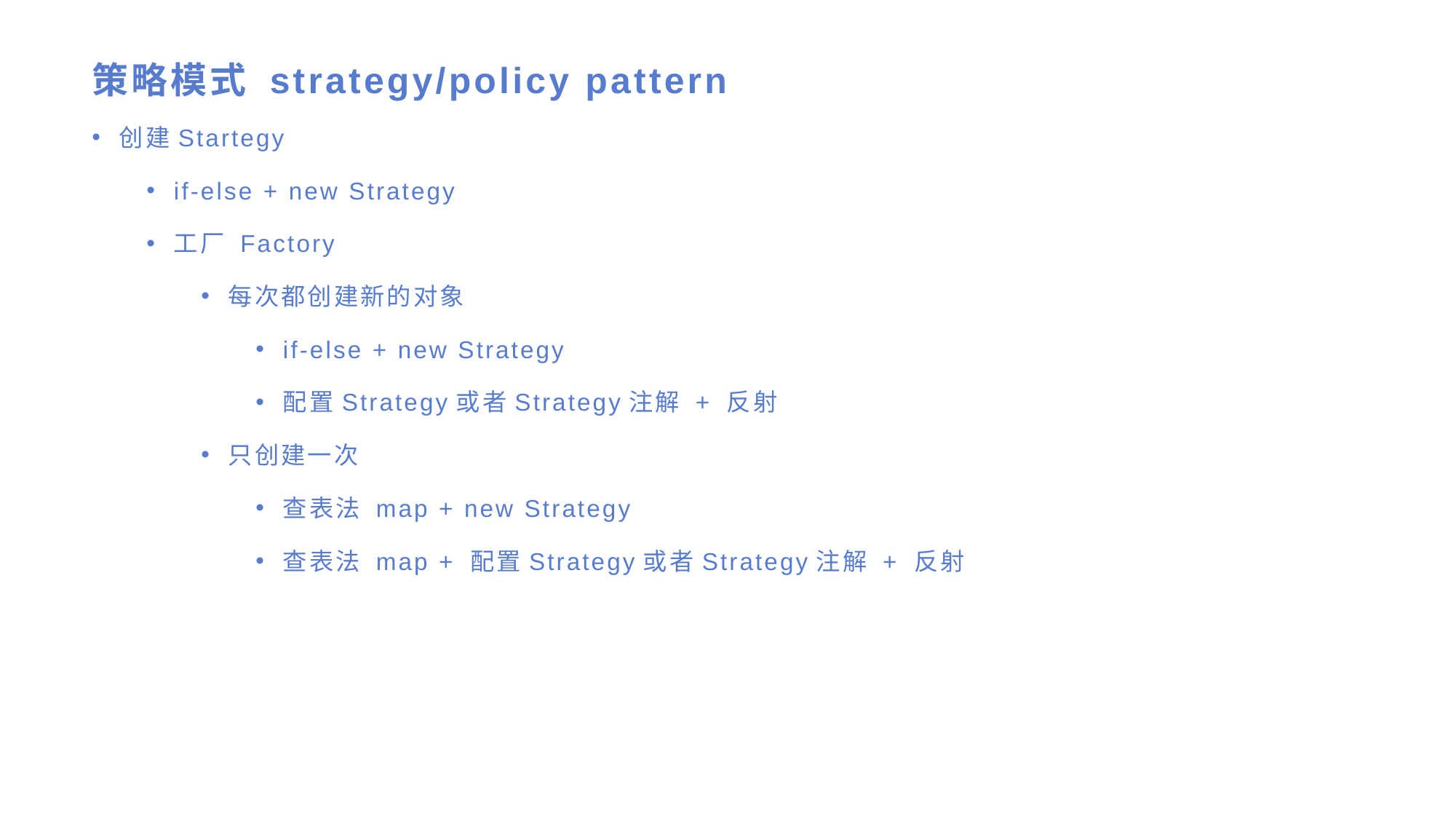

# 策略模式 strategy/policy pattern
创建Startegy
if-else + new Strategy
工厂 Factory
每次都创建新的对象
if-else + new Strategy
配置Strategy或者Strategy注解 + 反射
只创建一次
查表法 map + new Strategy
查表法 map + 配置Strategy或者Strategy注解 + 反射